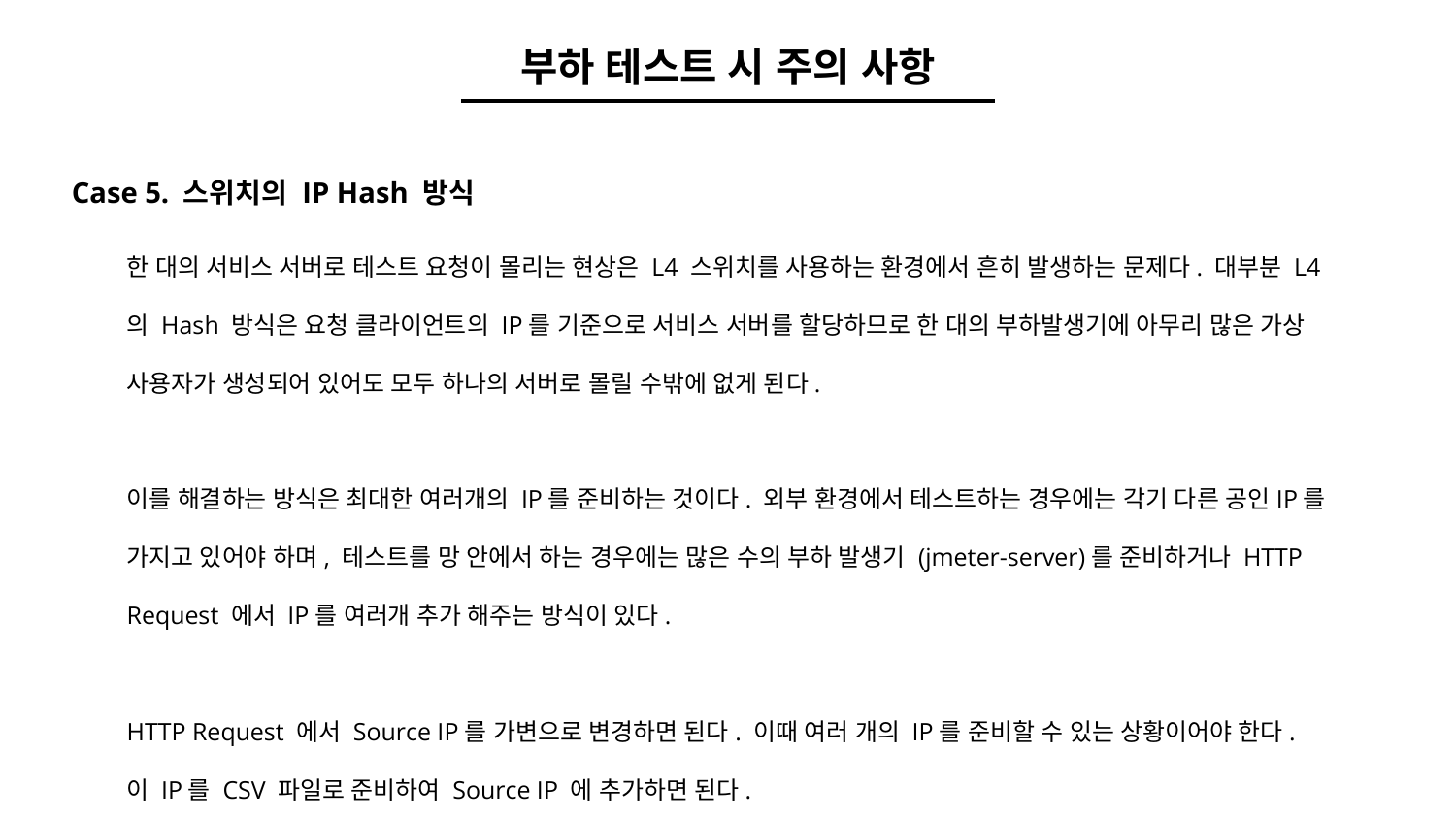

부하 테스트 시 주의 사항
Case 5. 스위치의 IP Hash 방식

한 대의 서비스 서버로 테스트 요청이 몰리는 현상은 L4 스위치를 사용하는 환경에서 흔히 발생하는 문제다. 대부분 L4의 Hash 방식은 요청 클라이언트의 IP를 기준으로 서비스 서버를 할당하므로 한 대의 부하발생기에 아무리 많은 가상 사용자가 생성되어 있어도 모두 하나의 서버로 몰릴 수밖에 없게 된다.

이를 해결하는 방식은 최대한 여러개의 IP를 준비하는 것이다. 외부 환경에서 테스트하는 경우에는 각기 다른 공인IP를 가지고 있어야 하며, 테스트를 망 안에서 하는 경우에는 많은 수의 부하 발생기 (jmeter-server)를 준비하거나 HTTP Request 에서 IP를 여러개 추가 해주는 방식이 있다.

HTTP Request 에서 Source IP를 가변으로 변경하면 된다. 이때 여러 개의 IP를 준비할 수 있는 상황이어야 한다. 이 IP를 CSV 파일로 준비하여 Source IP 에 추가하면 된다.